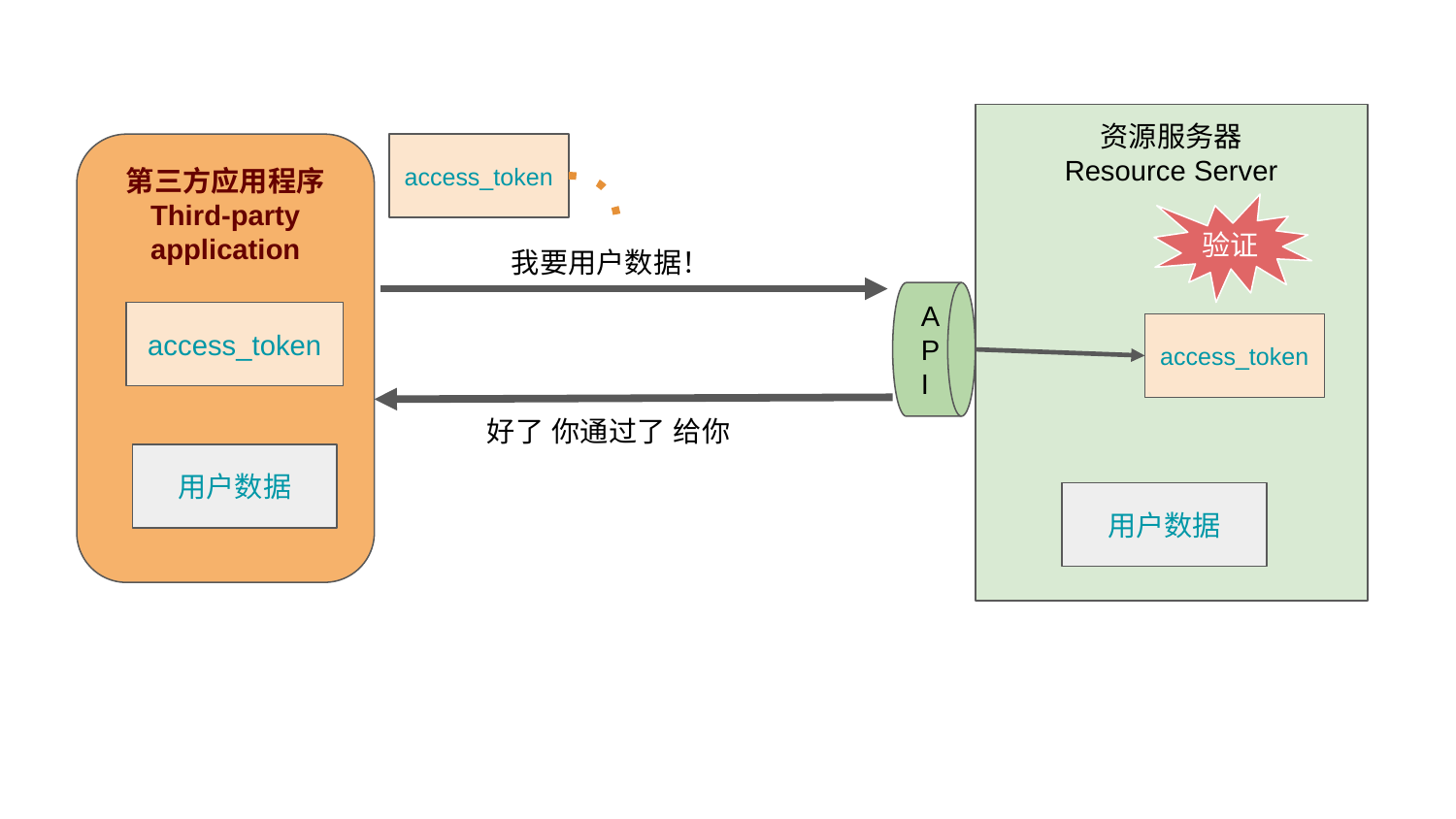

资源服务器
Resource Server
第三方应用程序
Third-party application
access_token
验证
我要用户数据！
API
access_token
access_token
好了 你通过了 给你
用户数据
用户数据